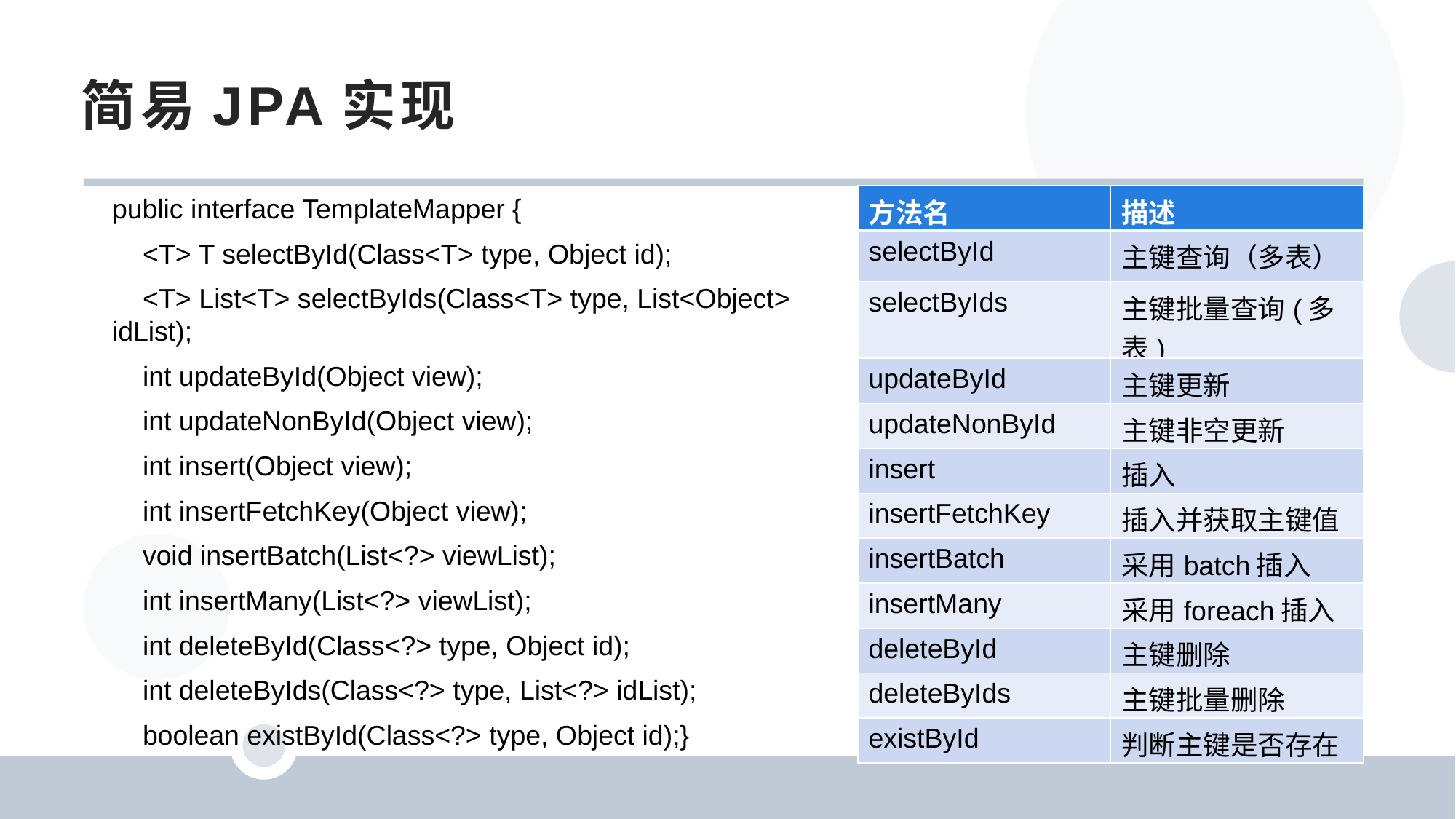

简易JPA实现

| 方法名 | 描述 |
| --- | --- |
| selectById | 主键查询（多表） |
| selectByIds | 主键批量查询(多表) |
| updateById | 主键更新 |
| updateNonById | 主键非空更新 |
| insert | 插入 |
| insertFetchKey | 插入并获取主键值 |
| insertBatch | 采用batch插入 |
| insertMany | 采用foreach插入 |
| deleteById | 主键删除 |
| deleteByIds | 主键批量删除 |
| existById | 判断主键是否存在 |
public interface TemplateMapper {
    <T> T selectById(Class<T> type, Object id);
    <T> List<T> selectByIds(Class<T> type, List<Object> idList);
    int updateById(Object view);
    int updateNonById(Object view);
    int insert(Object view);
    int insertFetchKey(Object view);
    void insertBatch(List<?> viewList);
    int insertMany(List<?> viewList);
    int deleteById(Class<?> type, Object id);
    int deleteByIds(Class<?> type, List<?> idList);
    boolean existById(Class<?> type, Object id);}